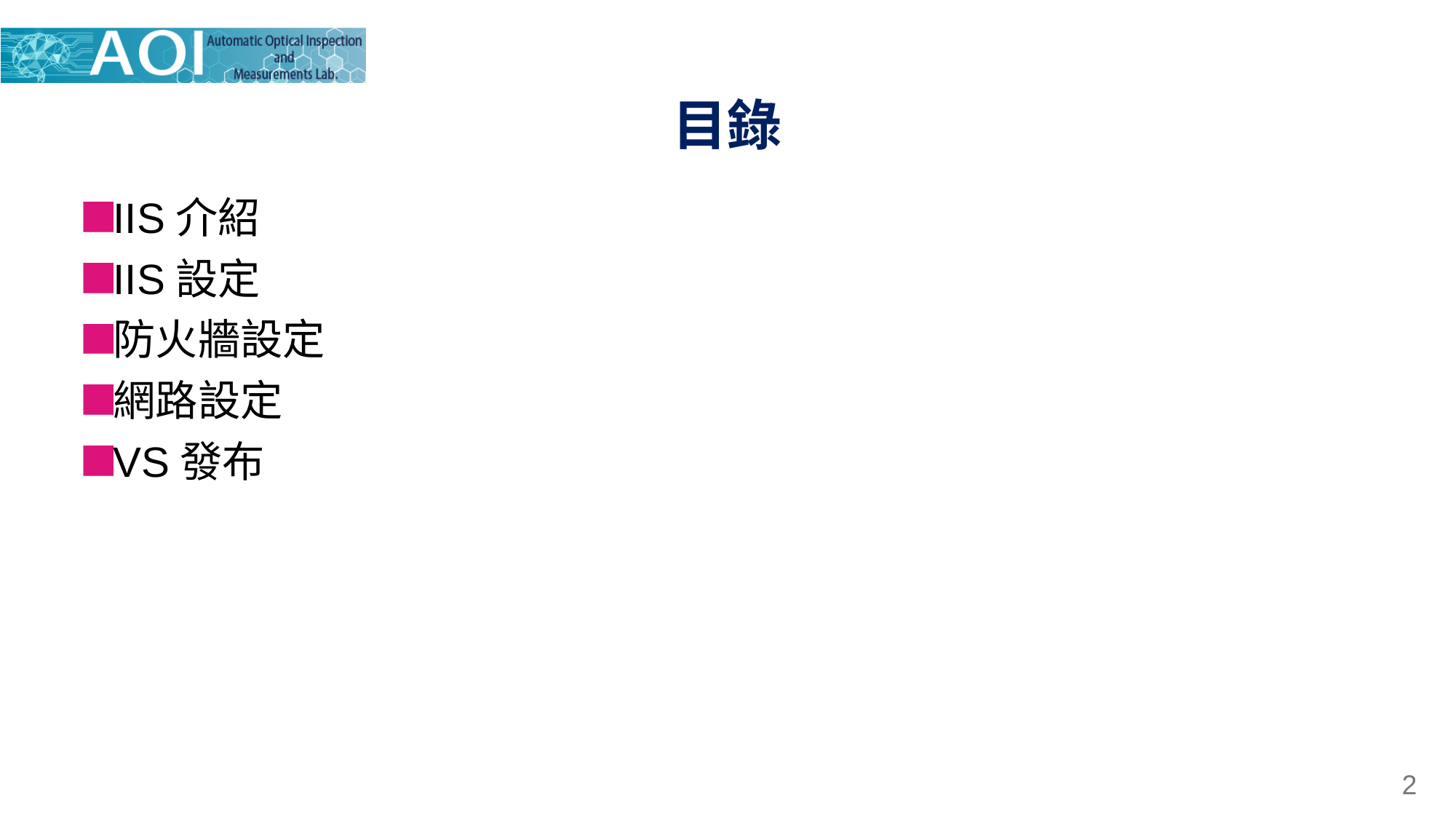

# 目錄
IIS介紹
IIS設定
防火牆設定
網路設定
VS發布